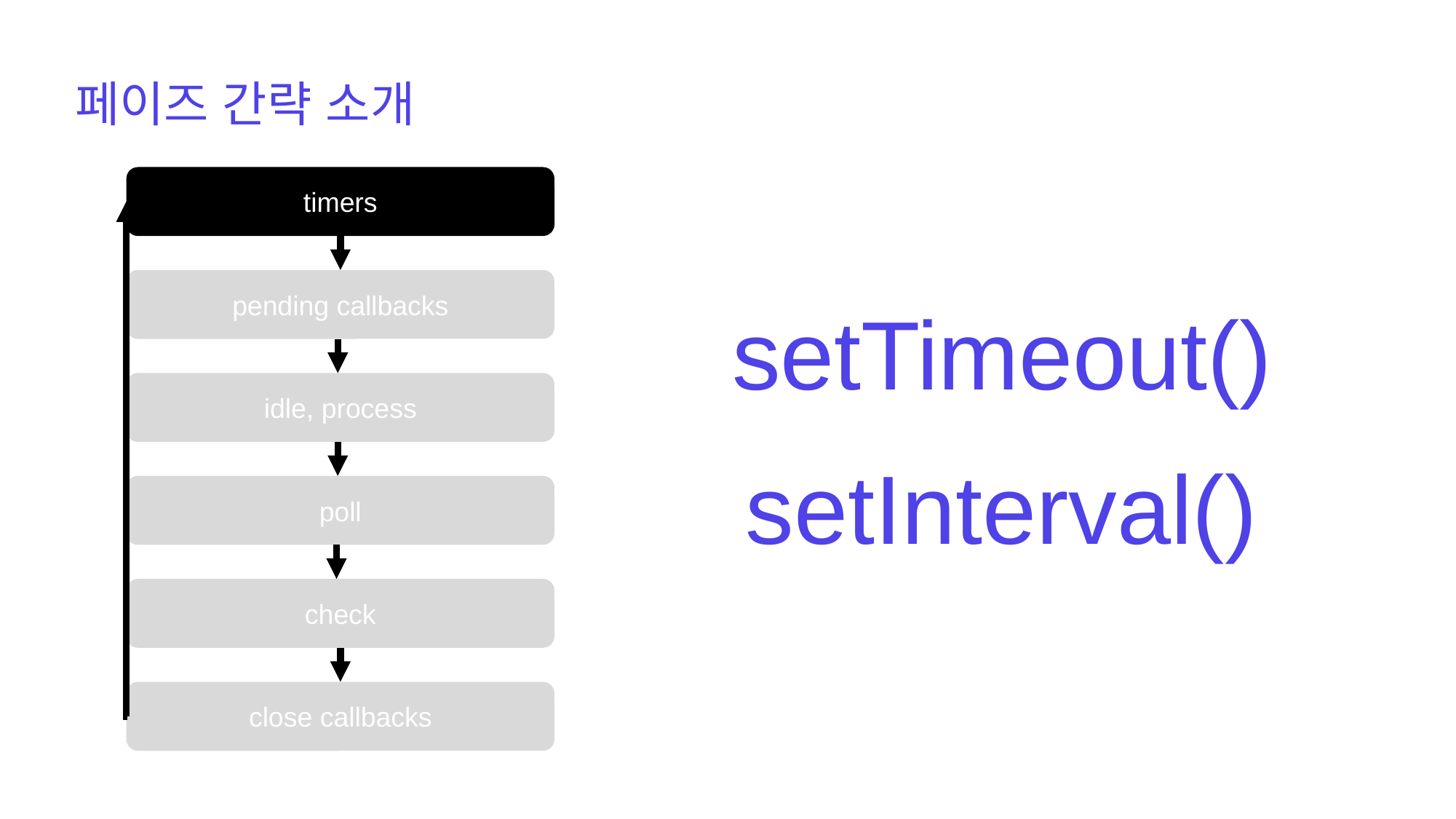

페이즈 간략 소개
timers
pending callbacks
setTimeout()
idle, process
setInterval()
poll
check
close callbacks